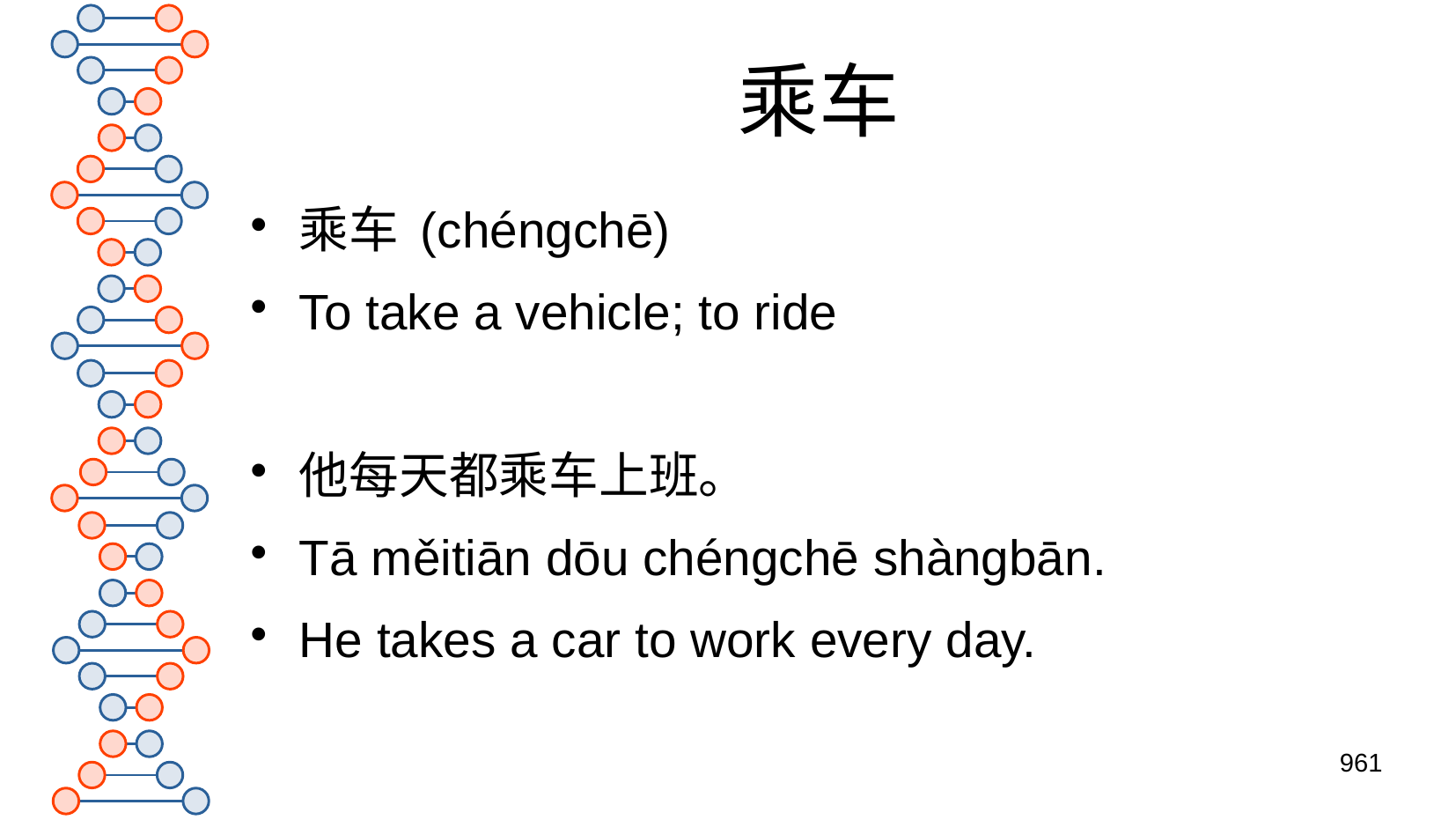

# 乘车
乘车 (chéngchē)
To take a vehicle; to ride

他每天都乘车上班。
Tā měitiān dōu chéngchē shàngbān.
He takes a car to work every day.

961